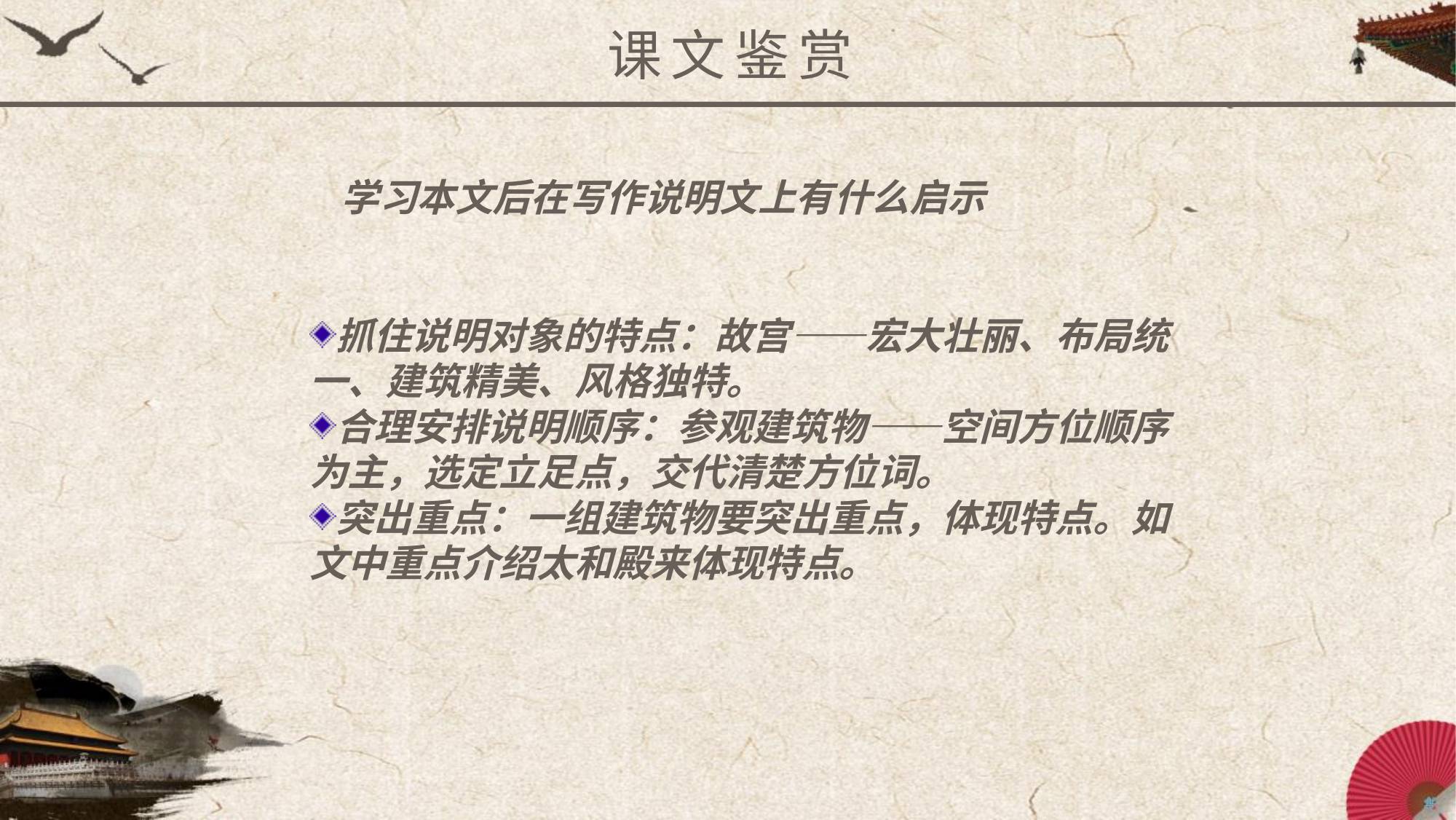

课文鉴赏

学习本文后在写作说明文上有什么启示

抓住说明对象的特点：故宫——宏大壮丽、布局统一、建筑精美、风格独特。
合理安排说明顺序：参观建筑物——空间方位顺序为主，选定立足点，交代清楚方位词。
突出重点：一组建筑物要突出重点，体现特点。如文中重点介绍太和殿来体现特点。